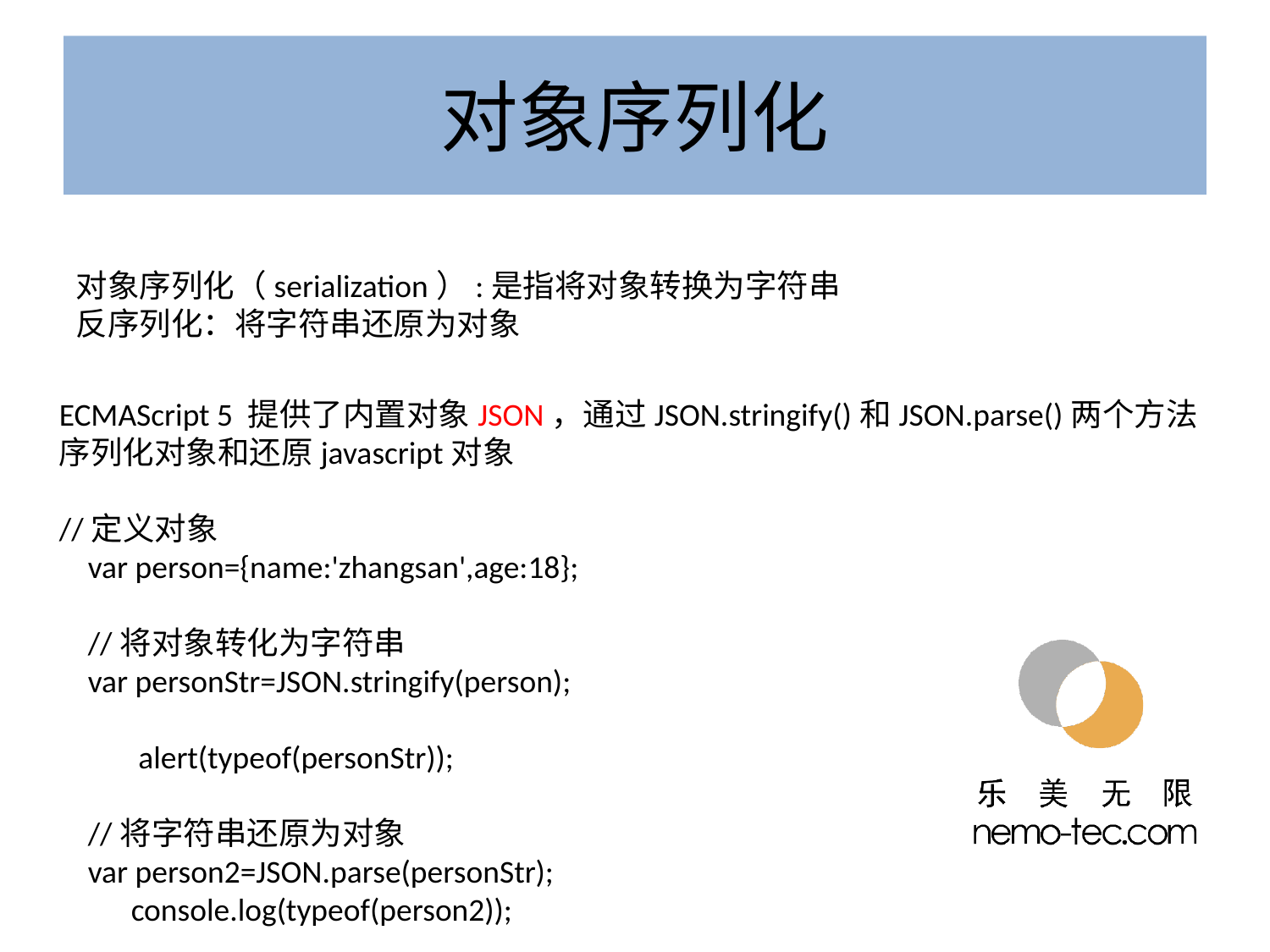

# 对象序列化
对象序列化（serialization）:是指将对象转换为字符串
反序列化：将字符串还原为对象
ECMAScript 5 提供了内置对象JSON，通过JSON.stringify()和JSON.parse()两个方法序列化对象和还原javascript对象

//定义对象
    var person={name:'zhangsan',age:18};

    //将对象转化为字符串
    var personStr=JSON.stringify(person);

           alert(typeof(personStr));

    //将字符串还原为对象
    var person2=JSON.parse(personStr);
          console.log(typeof(person2));